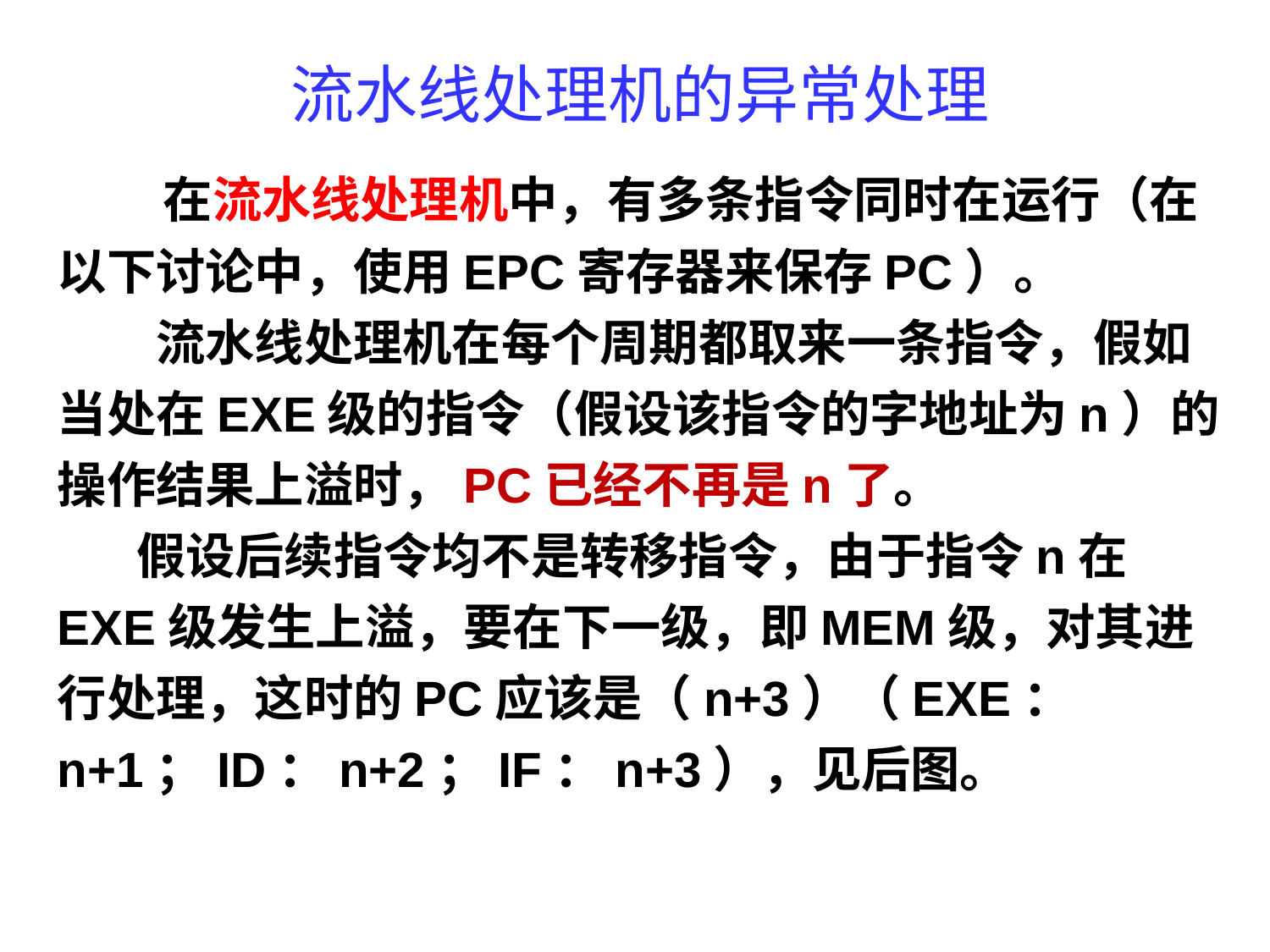

流水线处理机的异常处理
　　在流水线处理机中，有多条指令同时在运行（在以下讨论中，使用EPC寄存器来保存PC）。
　　流水线处理机在每个周期都取来一条指令，假如当处在EXE级的指令（假设该指令的字地址为n）的操作结果上溢时，PC已经不再是n了。
      假设后续指令均不是转移指令，由于指令n在EXE级发生上溢，要在下一级，即MEM级，对其进行处理，这时的PC应该是（n+3）（EXE：n+1；ID：n+2；IF：n+3），见后图。
18